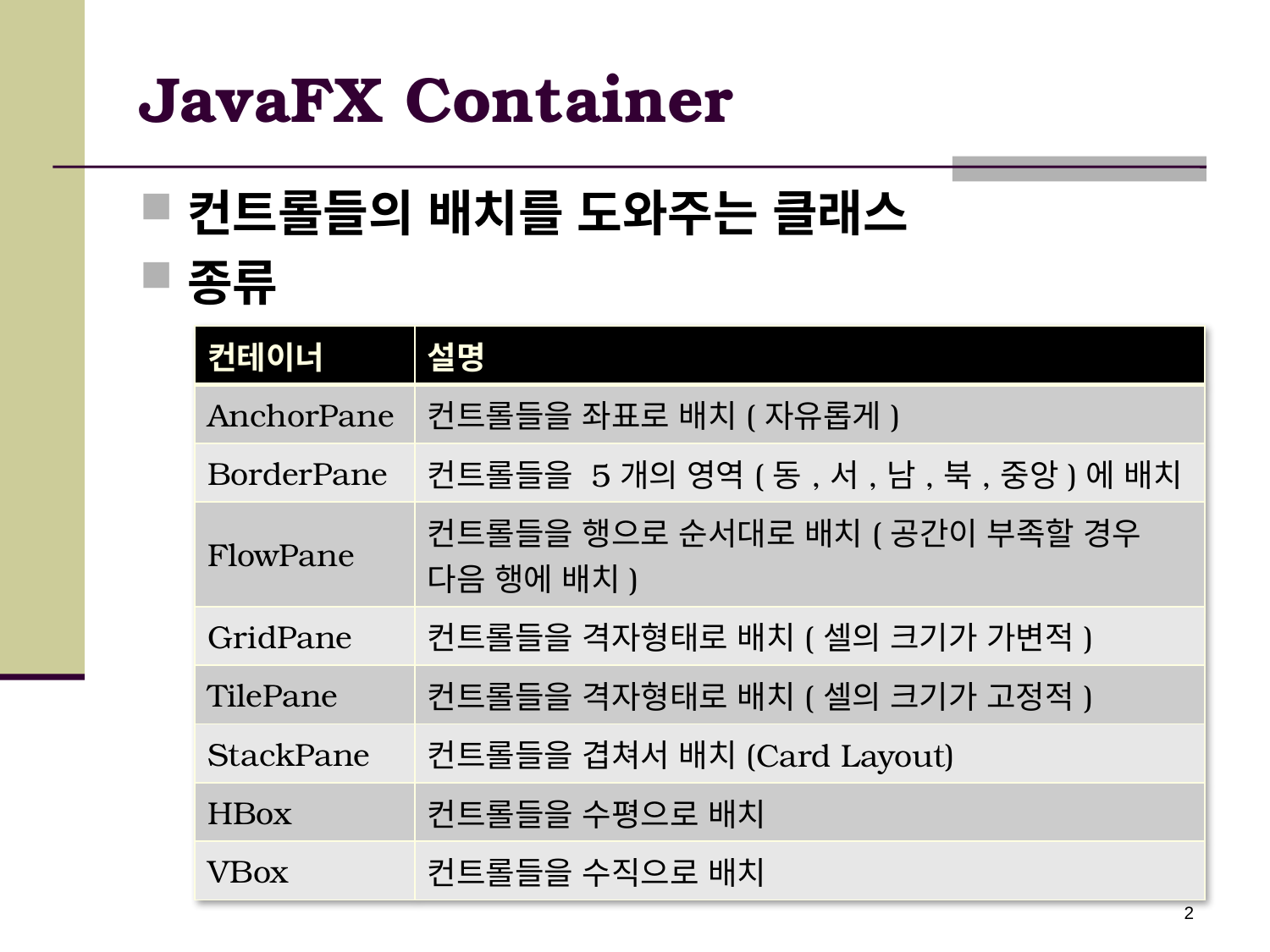

# JavaFX Container
컨트롤들의 배치를 도와주는 클래스
종류

| 컨테이너 | 설명 |
| --- | --- |
| AnchorPane | 컨트롤들을 좌표로 배치(자유롭게) |
| BorderPane | 컨트롤들을 5개의 영역(동,서,남,북,중앙)에 배치 |
| FlowPane | 컨트롤들을 행으로 순서대로 배치(공간이 부족할 경우 다음 행에 배치) |
| GridPane | 컨트롤들을 격자형태로 배치(셀의 크기가 가변적) |
| TilePane | 컨트롤들을 격자형태로 배치(셀의 크기가 고정적) |
| StackPane | 컨트롤들을 겹쳐서 배치(Card Layout) |
| HBox | 컨트롤들을 수평으로 배치 |
| VBox | 컨트롤들을 수직으로 배치 |
2